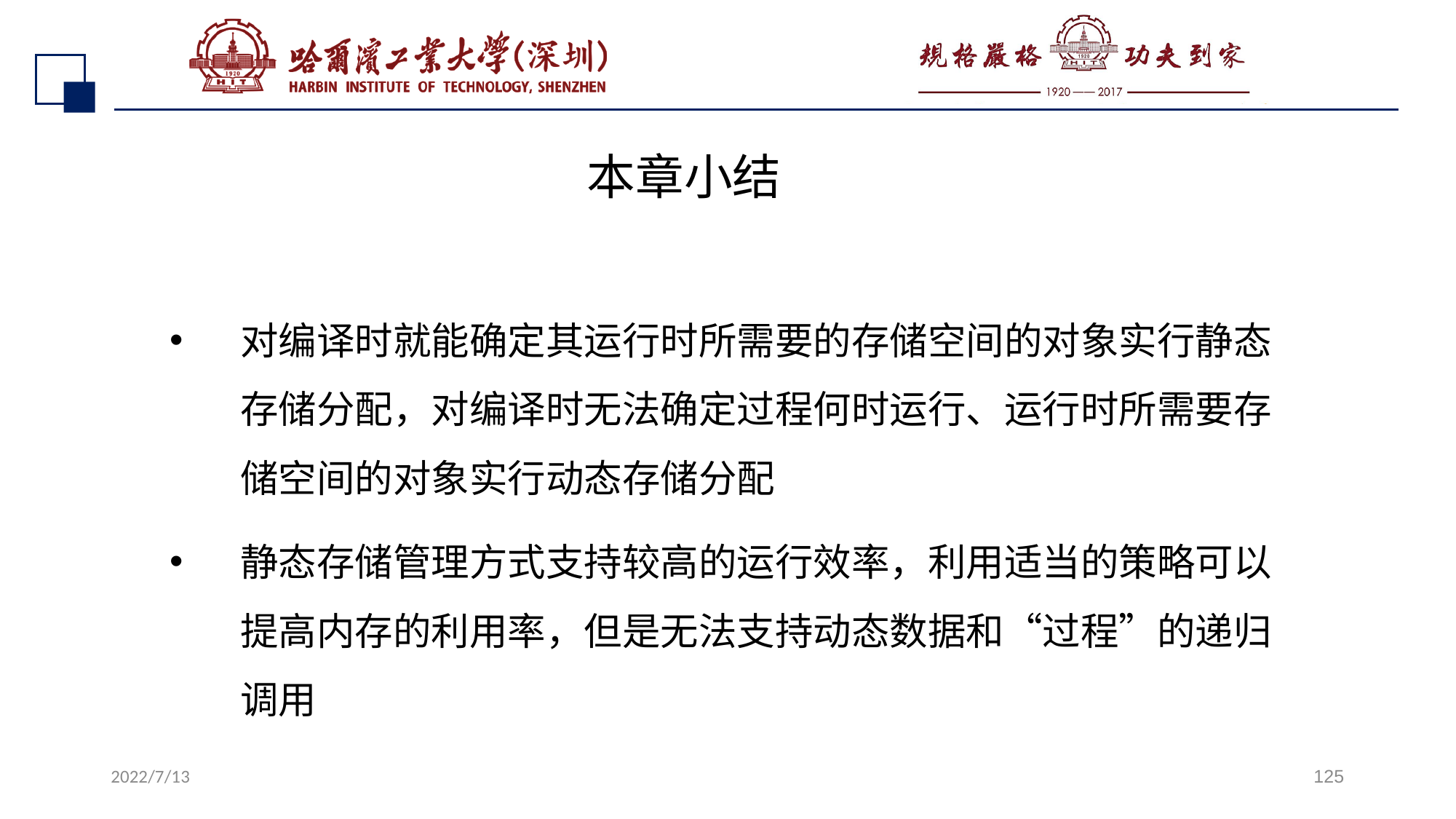

# 本章小结
对编译时就能确定其运行时所需要的存储空间的对象实行静态存储分配，对编译时无法确定过程何时运行、运行时所需要存储空间的对象实行动态存储分配
静态存储管理方式支持较高的运行效率，利用适当的策略可以提高内存的利用率，但是无法支持动态数据和“过程”的递归调用
2022/7/13
125